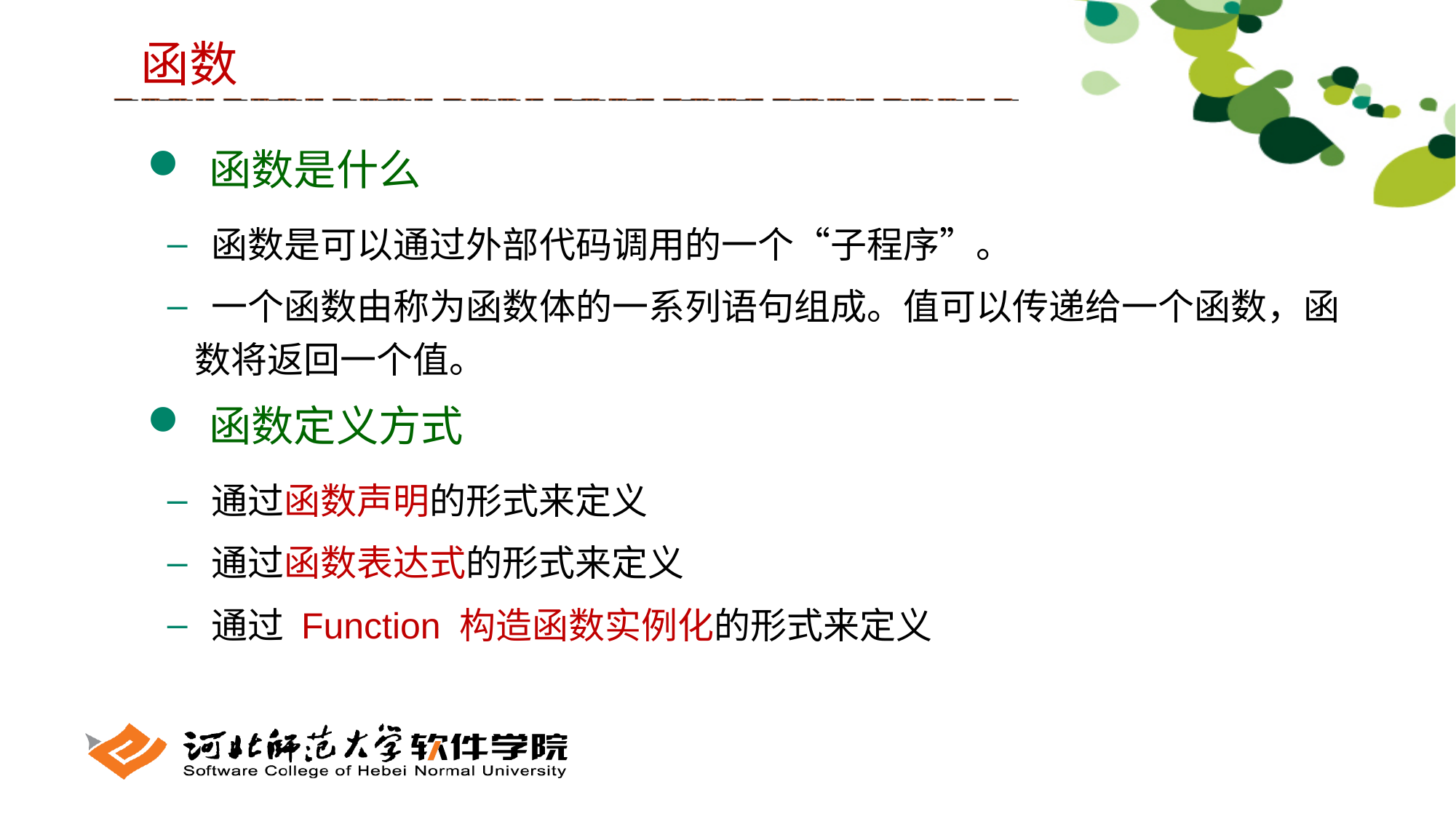

函数
 函数是什么
 函数是可以通过外部代码调用的一个“子程序”。
 一个函数由称为函数体的一系列语句组成。值可以传递给一个函数，函数将返回一个值。
 函数定义方式
 通过函数声明的形式来定义
 通过函数表达式的形式来定义
 通过 Function 构造函数实例化的形式来定义